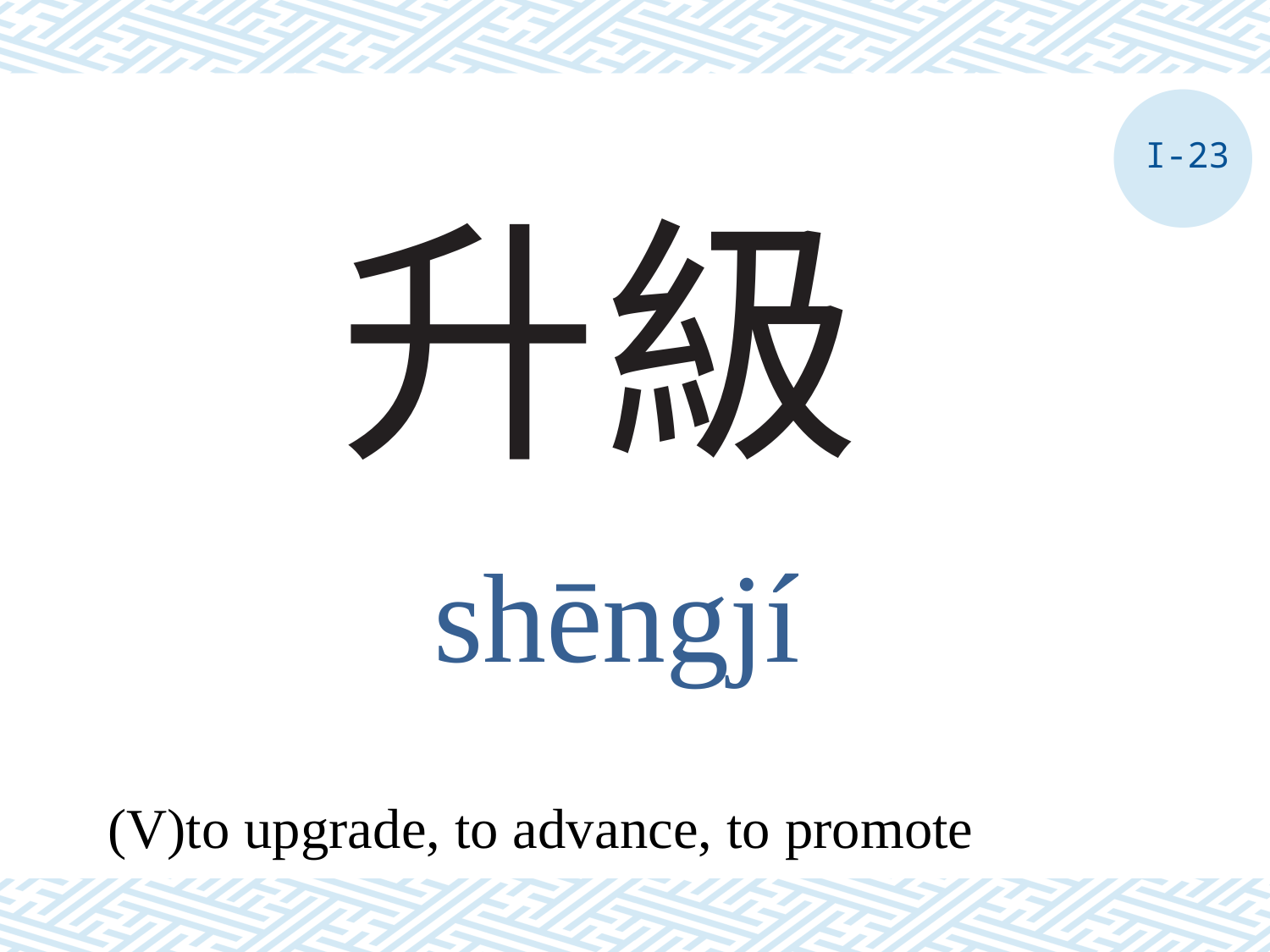

I-23

# 升級
shēngjí
(V)to upgrade, to advance, to promote